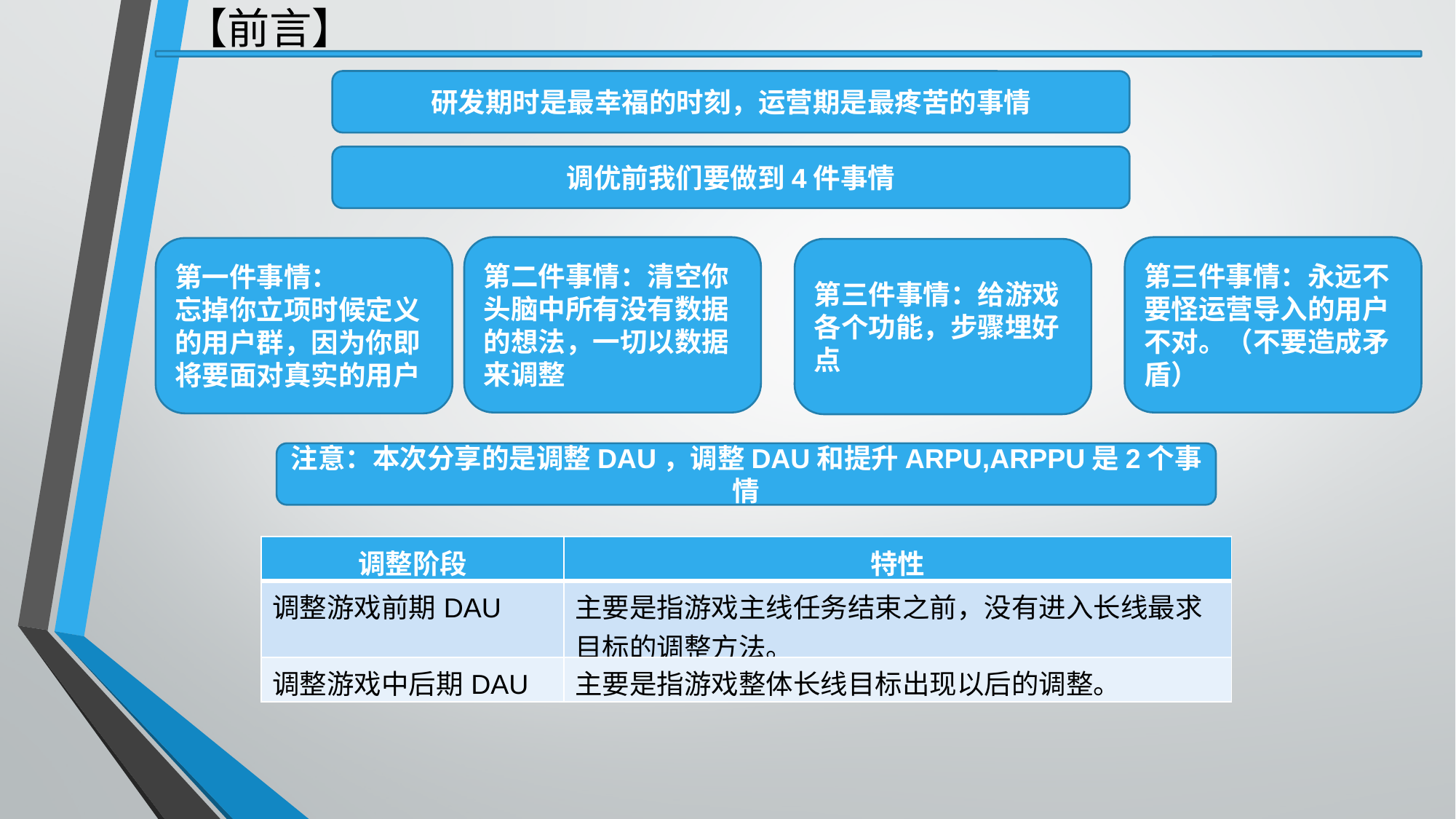

【前言】

研发期时是最幸福的时刻，运营期是最疼苦的事情
调优前我们要做到4件事情
第二件事情：清空你头脑中所有没有数据的想法，一切以数据来调整
第三件事情：永远不要怪运营导入的用户不对。（不要造成矛盾）
第一件事情：
忘掉你立项时候定义的用户群，因为你即将要面对真实的用户
第三件事情：给游戏各个功能，步骤埋好点
注意：本次分享的是调整DAU，调整DAU和提升ARPU,ARPPU是2个事情
| 调整阶段 | 特性 |
| --- | --- |
| 调整游戏前期DAU | 主要是指游戏主线任务结束之前，没有进入长线最求目标的调整方法。 |
| 调整游戏中后期DAU | 主要是指游戏整体长线目标出现以后的调整。 |